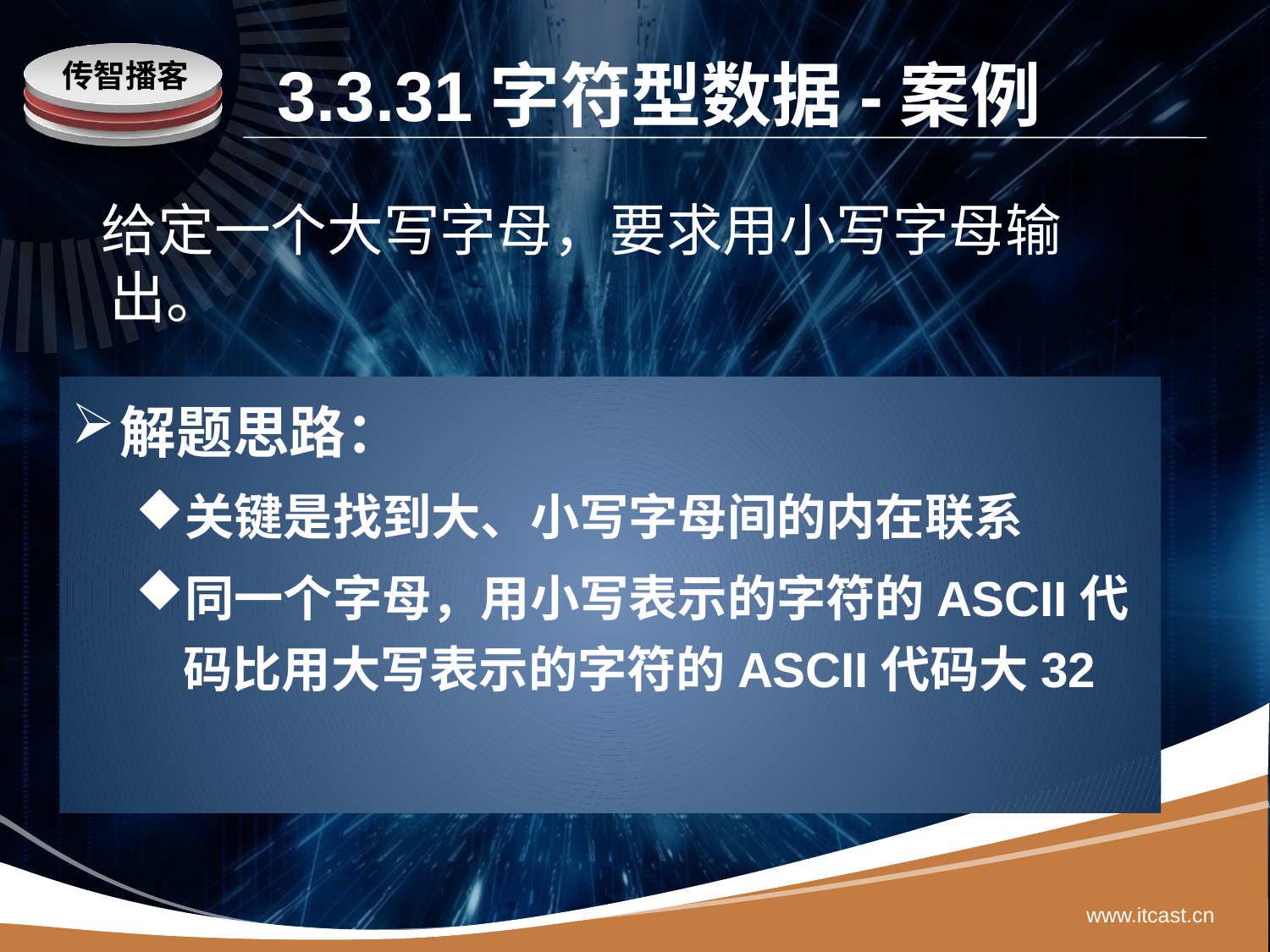

# 3.3.31字符型数据-案例

  给定一个大写字母，要求用小写字母输出。
解题思路：
关键是找到大、小写字母间的内在联系
同一个字母，用小写表示的字符的ASCII代码比用大写表示的字符的ASCII代码大32
www.itcast.cn